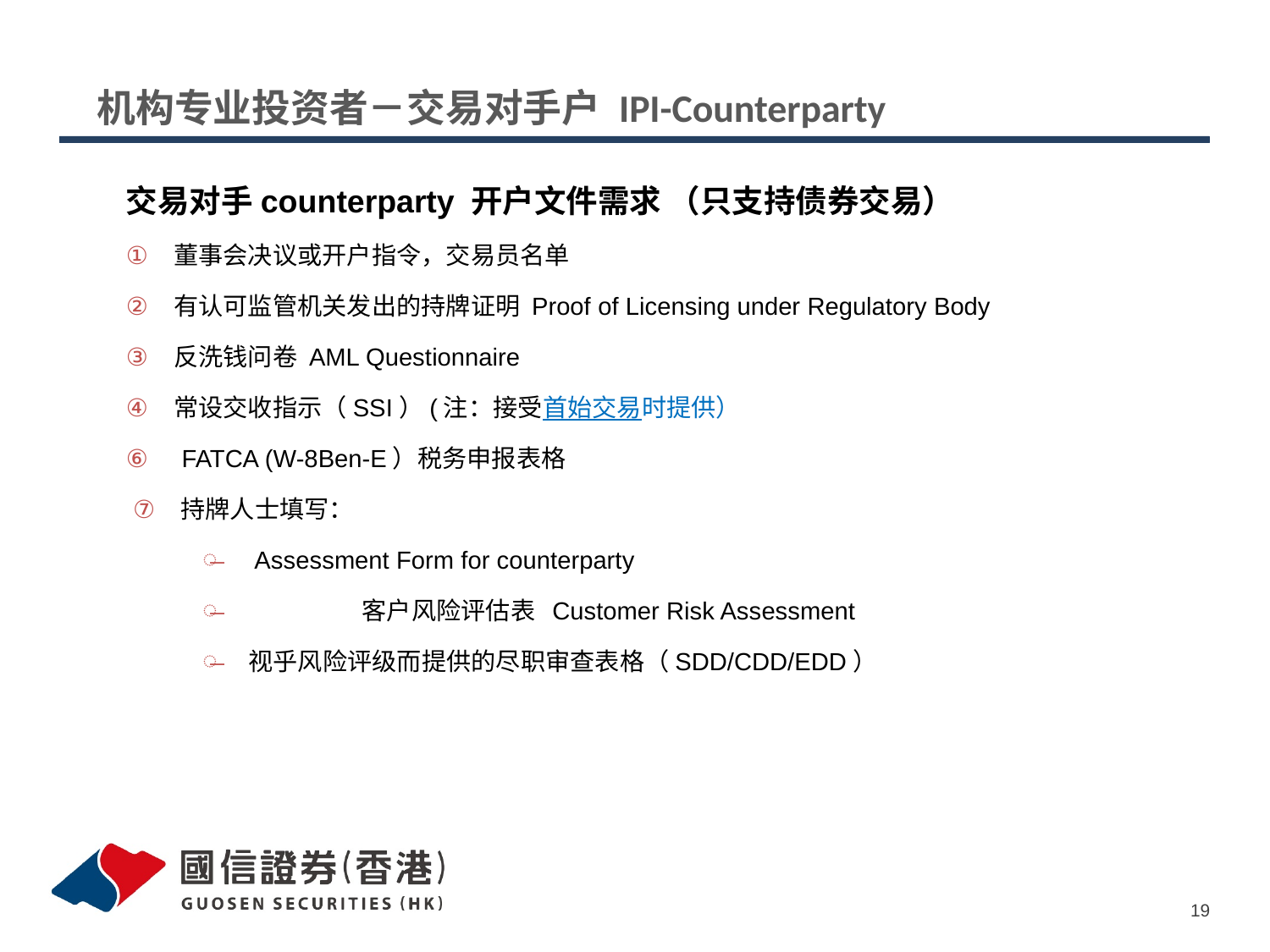

# 机构专业投资者－交易对手户 IPI-Counterparty
交易对手counterparty 开户文件需求 （只支持债券交易）
董事会决议或开户指令，交易员名单
有认可监管机关发出的持牌证明 Proof of Licensing under Regulatory Body
反洗钱问卷 AML Questionnaire
常设交收指示（SSI）(注：接受首始交易时提供）
FATCA (W-8Ben-E）税务申报表格
持牌人士填写：
　Assessment Form for counterparty
 	 客户风险评估表  Customer Risk Assessment
　视乎风险评级而提供的尽职审查表格（SDD/CDD/EDD）